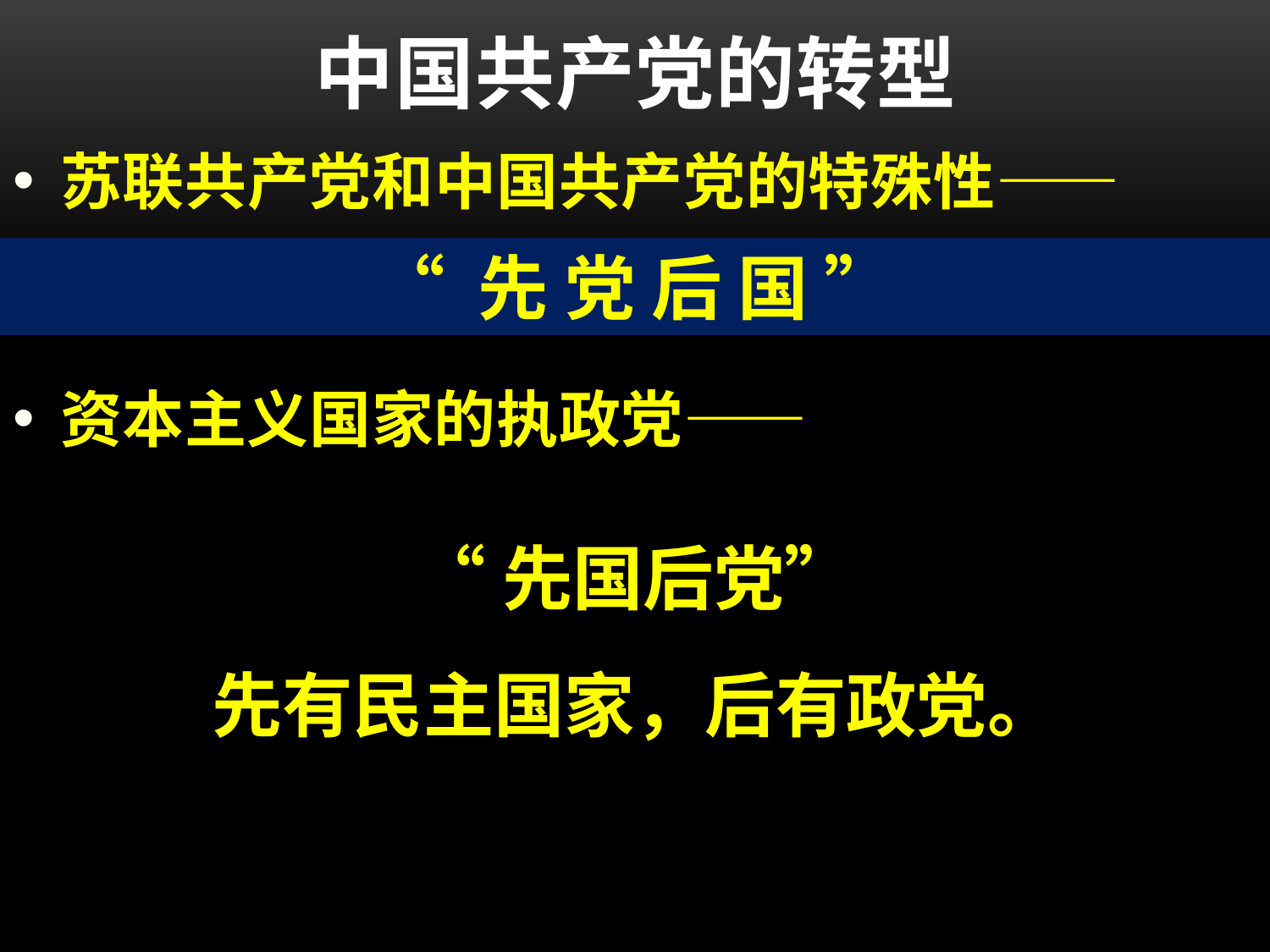

# 中国共产党的转型
苏联共产党和中国共产党的特殊性——
“ 先 党 后 国 ”
资本主义国家的执政党——
①早期议会型政党（英国）
围绕某些重大的政策分歧，在议会或政府内部展开争论，稳定的不同派系轮流上台执政。
②现代大众型政党（美国）
党派走出议会，走向社会，获得更多支持。
“先国后党”
先有民主国家，后有政党。